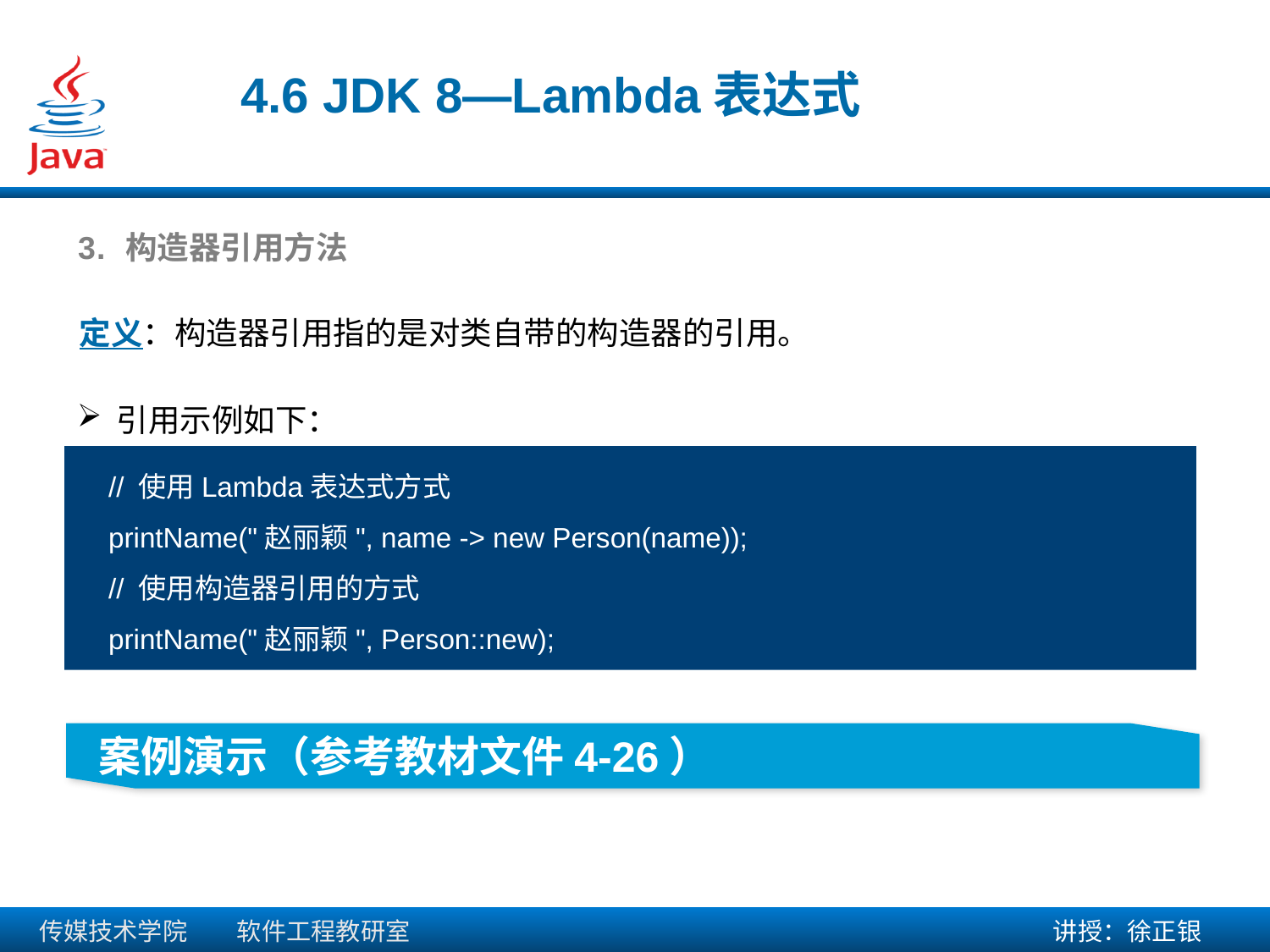

4.6 JDK 8—Lambda表达式
构造器引用方法
定义：构造器引用指的是对类自带的构造器的引用。
引用示例如下：
    // 使用Lambda表达式方式
    printName("赵丽颖", name -> new Person(name));
    // 使用构造器引用的方式
    printName("赵丽颖", Person::new);
 案例演示（参考教材文件4-26）